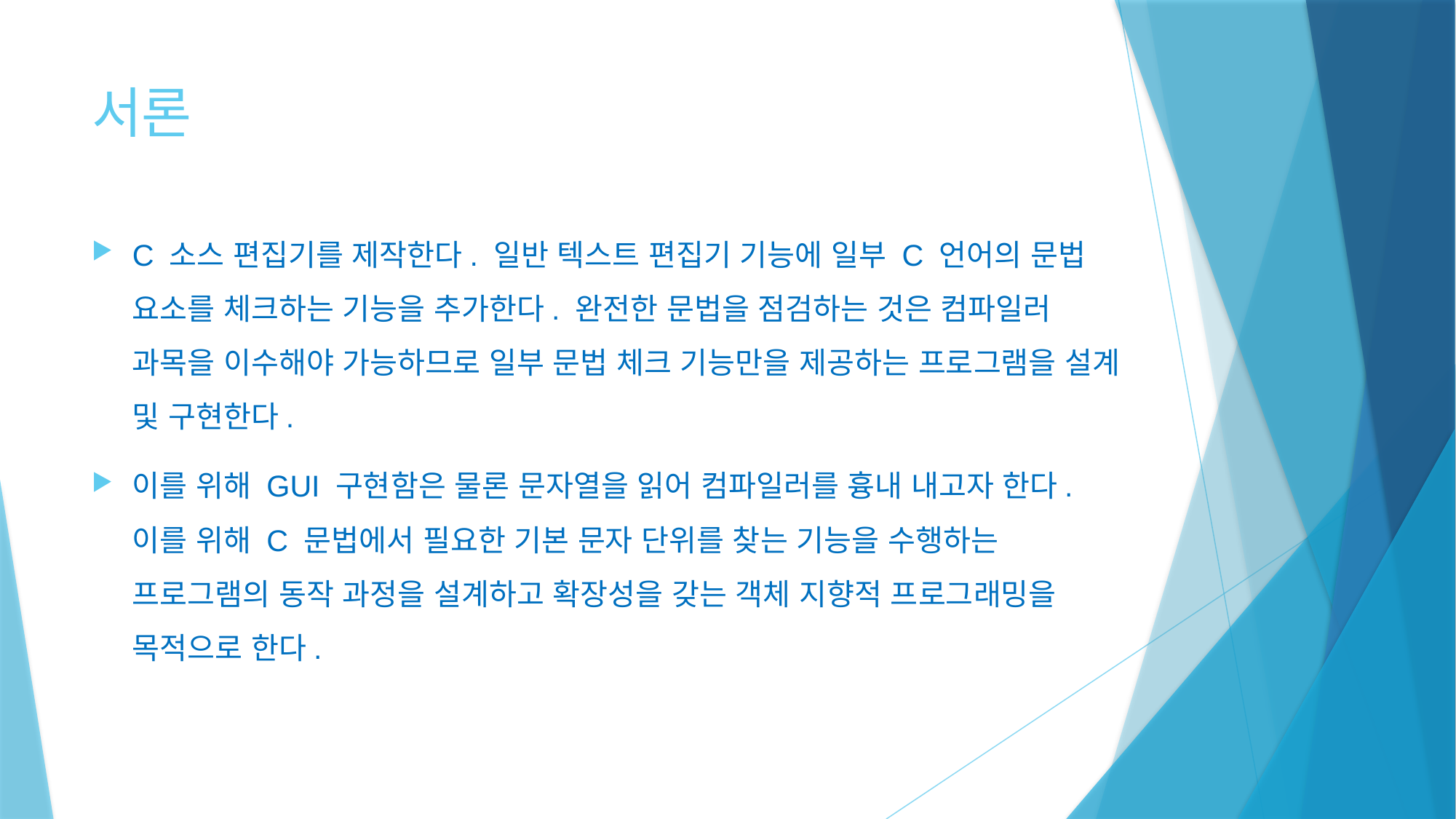

# 서론
C 소스 편집기를 제작한다. 일반 텍스트 편집기 기능에 일부 C 언어의 문법 요소를 체크하는 기능을 추가한다. 완전한 문법을 점검하는 것은 컴파일러 과목을 이수해야 가능하므로 일부 문법 체크 기능만을 제공하는 프로그램을 설계 및 구현한다.
이를 위해 GUI 구현함은 물론 문자열을 읽어 컴파일러를 흉내 내고자 한다. 이를 위해 C 문법에서 필요한 기본 문자 단위를 찾는 기능을 수행하는 프로그램의 동작 과정을 설계하고 확장성을 갖는 객체 지향적 프로그래밍을 목적으로 한다.